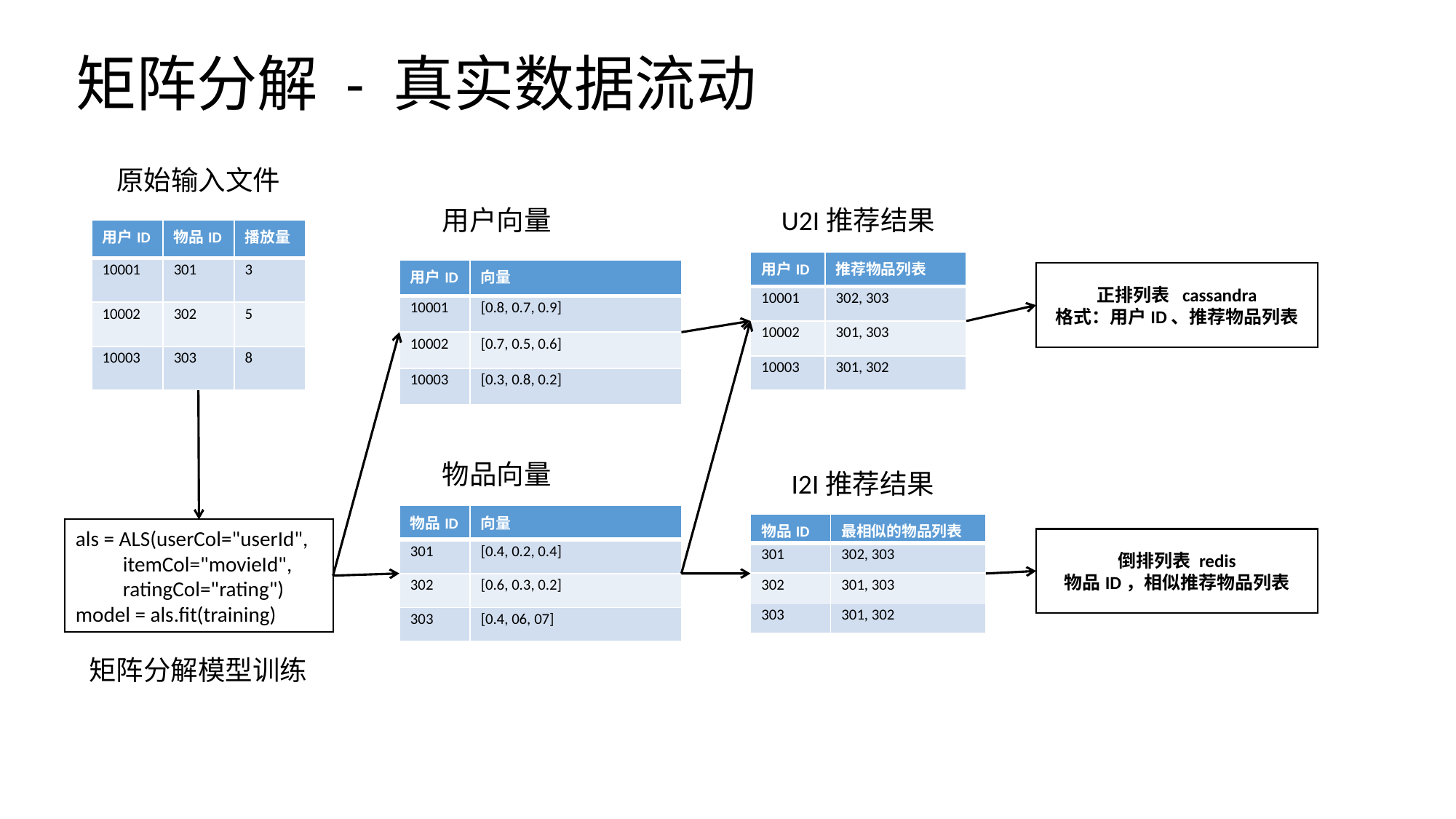

# 矩阵分解 - 真实数据流动
原始输入文件
用户向量
U2I推荐结果
| 用户ID | 物品ID | 播放量 |
| --- | --- | --- |
| 10001 | 301 | 3 |
| 10002 | 302 | 5 |
| 10003 | 303 | 8 |
| 用户ID | 推荐物品列表 |
| --- | --- |
| 10001 | 302, 303 |
| 10002 | 301, 303 |
| 10003 | 301, 302 |
| 用户ID | 向量 |
| --- | --- |
| 10001 | [0.8, 0.7, 0.9] |
| 10002 | [0.7, 0.5, 0.6] |
| 10003 | [0.3, 0.8, 0.2] |
正排列表  cassandra
格式：用户ID、推荐物品列表
物品向量
I2I推荐结果
| 物品ID | 向量 |
| --- | --- |
| 301 | [0.4, 0.2, 0.4] |
| 302 | [0.6, 0.3, 0.2] |
| 303 | [0.4, 06, 07] |
| 物品ID | 最相似的物品列表 |
| --- | --- |
| 301 | 302, 303 |
| 302 | 301, 303 |
| 303 | 301, 302 |
als = ALS(userCol="userId",
          itemCol="movieId",
          ratingCol="rating")
model = als.fit(training)
倒排列表 redis
物品ID，相似推荐物品列表
矩阵分解模型训练